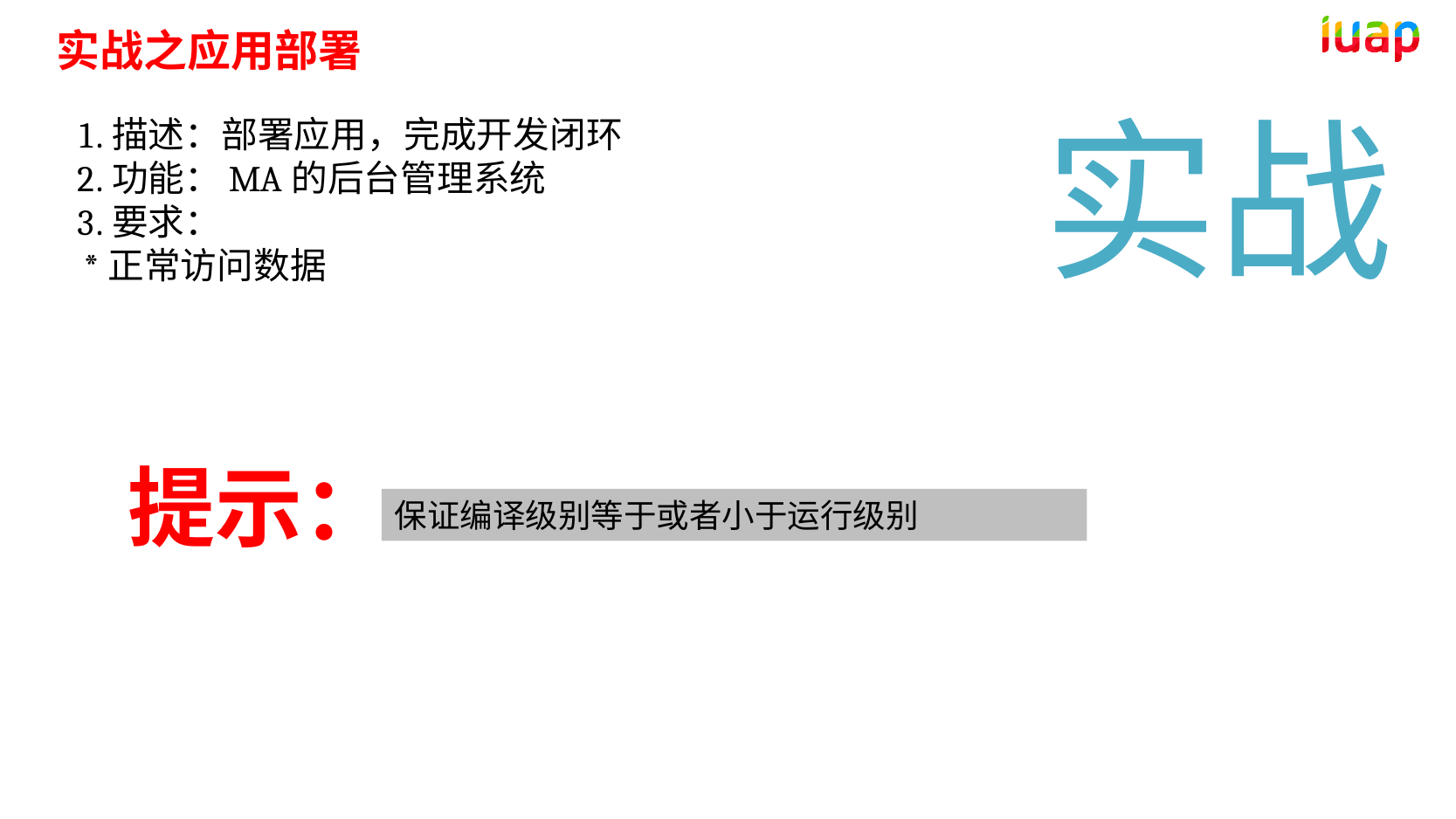

实战之应用部署
实战
1.描述：部署应用，完成开发闭环
2.功能：MA的后台管理系统
3.要求：
 *正常访问数据
提示：
保证编译级别等于或者小于运行级别